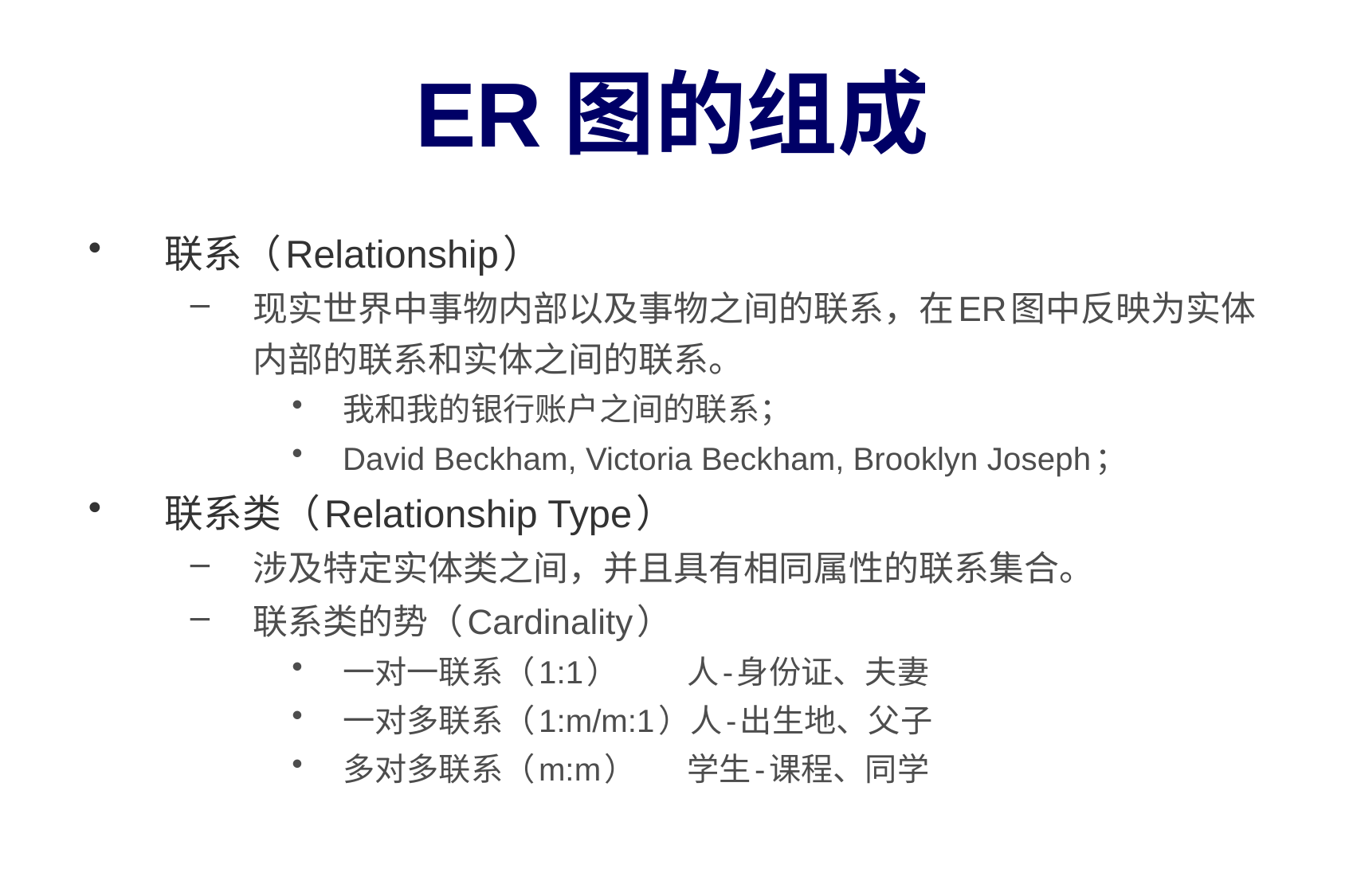

# ER图的组成
联系（Relationship）
现实世界中事物内部以及事物之间的联系，在ER图中反映为实体内部的联系和实体之间的联系。
我和我的银行账户之间的联系；
David Beckham, Victoria Beckham, Brooklyn Joseph；
联系类（Relationship Type）
涉及特定实体类之间，并且具有相同属性的联系集合。
联系类的势（Cardinality）
一对一联系（1:1）	  人-身份证、夫妻
一对多联系（1:m/m:1）人-出生地、父子
多对多联系（m:m）	  学生-课程、同学